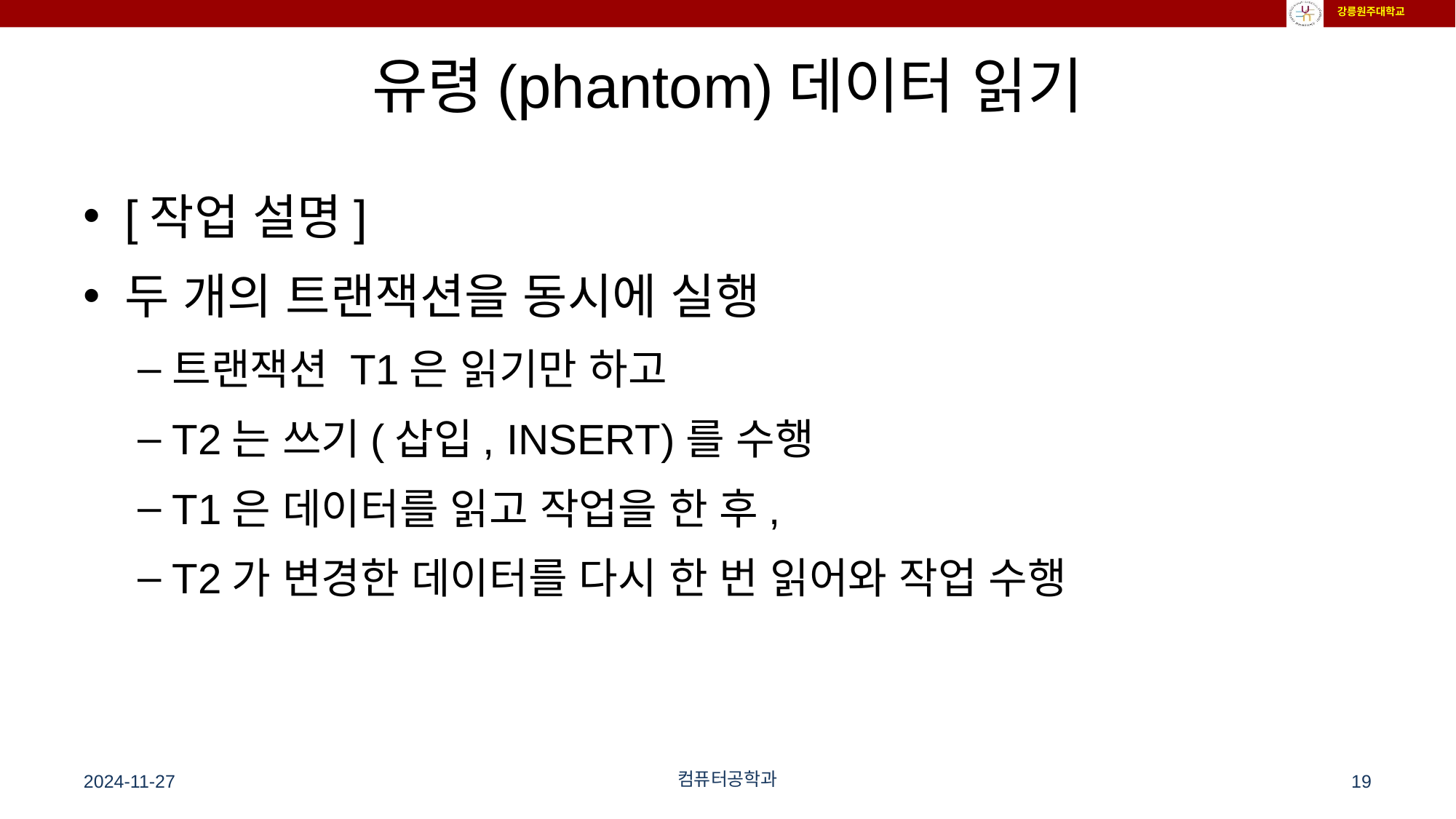

# 유령(phantom)데이터 읽기
[작업 설명]
두 개의 트랜잭션을 동시에 실행
트랜잭션 T1은 읽기만 하고
T2는 쓰기(삽입, INSERT)를 수행
T1은 데이터를 읽고 작업을 한 후,
T2가 변경한 데이터를 다시 한 번 읽어와 작업 수행
2024-11-27
컴퓨터공학과
19